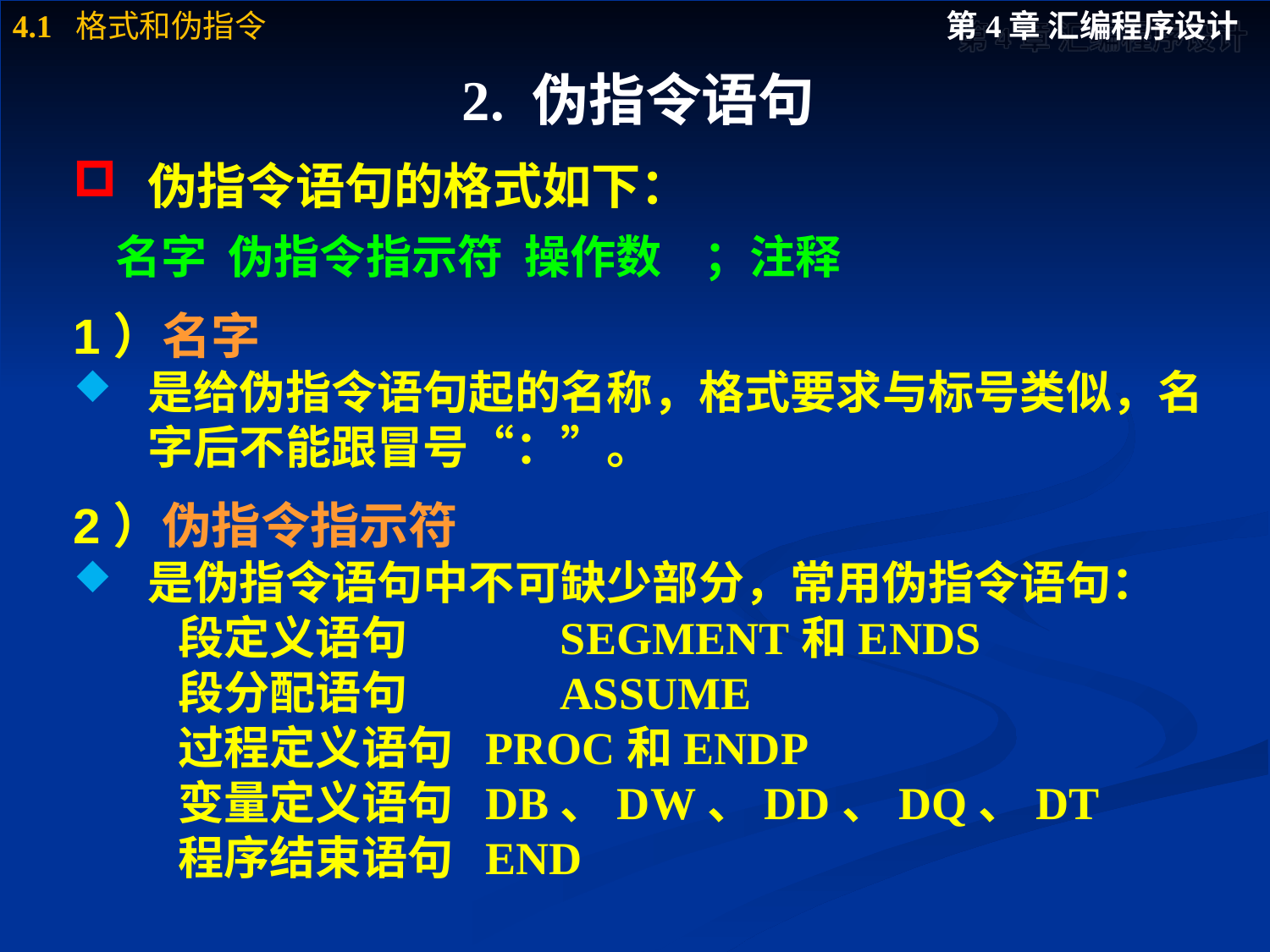

# 2. 伪指令语句
伪指令语句的格式如下：
   名字  伪指令指示符  操作数    ；注释
1）名字
是给伪指令语句起的名称，格式要求与标号类似，名字后不能跟冒号“：”。
2）伪指令指示符
是伪指令语句中不可缺少部分，常用伪指令语句：
         段定义语句    	  SEGMENT和ENDS
         段分配语句    	  ASSUME
         过程定义语句  PROC和ENDP
         变量定义语句  DB、DW、DD、DQ、DT
         程序结束语句  END